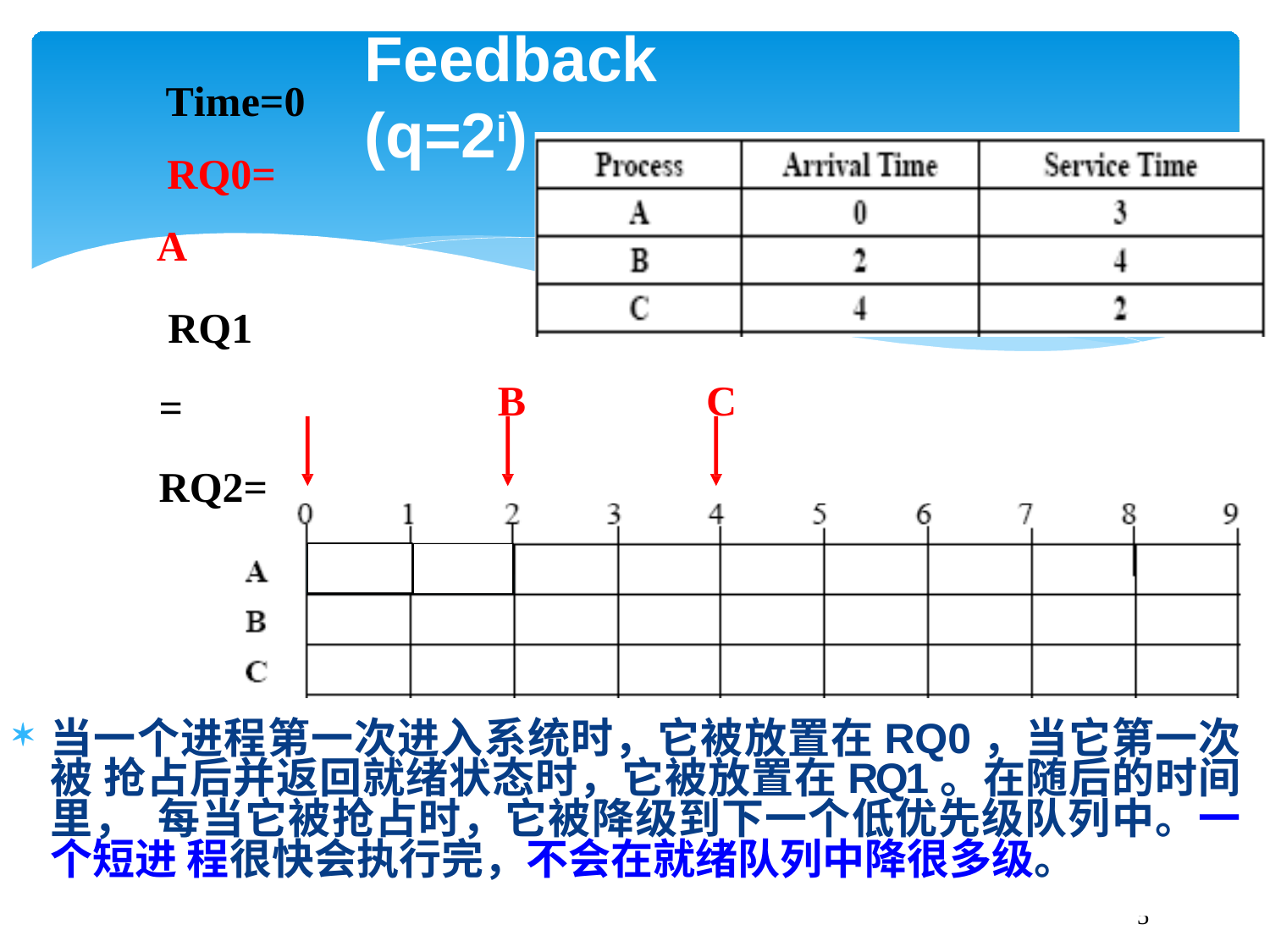

# Feedback (q=2i)
Time=0  RQ0= A
RQ1=  RQ2=
A

B
C

当一个进程第一次进入系统时，它被放置在RQ0，当它第一次被 抢占后并返回就绪状态时，它被放置在RQ1。在随后的时间里，  每当它被抢占时，它被降级到下一个低优先级队列中。一个短进 程很快会执行完，不会在就绪队列中降很多级。

65